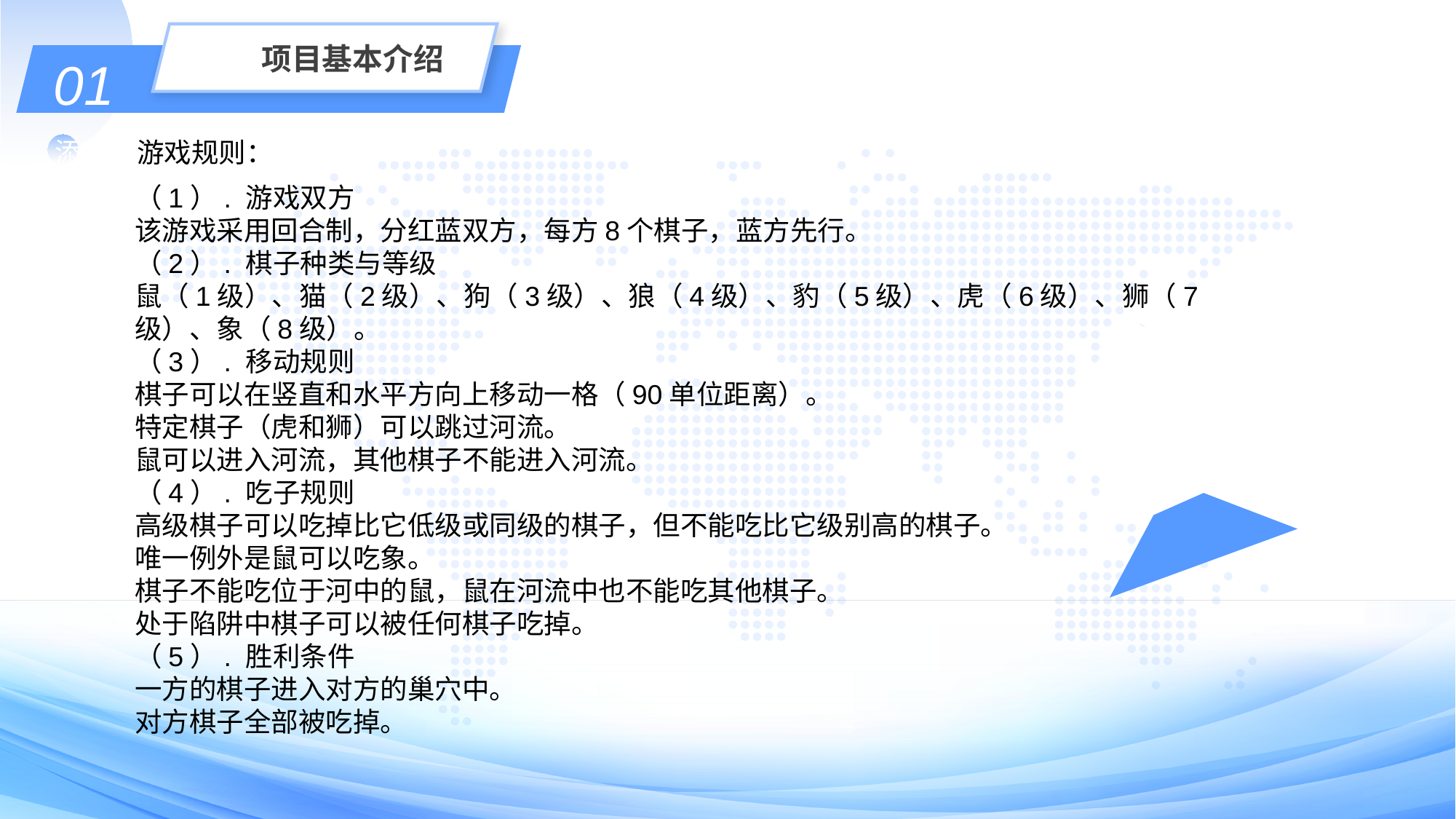

项目基本介绍
01

添加标游戏规则：
（1）. 游戏双方
该游戏采用回合制，分红蓝双方，每方8个棋子，蓝方先行。
（2）. 棋子种类与等级
鼠（1级）、猫（2级）、狗（3级）、狼（4级）、豹（5级）、虎（6级）、狮（7级）、象（8级）。
（3）. 移动规则
棋子可以在竖直和水平方向上移动一格（90单位距离）。
特定棋子（虎和狮）可以跳过河流。
鼠可以进入河流，其他棋子不能进入河流。
（4）. 吃子规则
高级棋子可以吃掉比它低级或同级的棋子，但不能吃比它级别高的棋子。
唯一例外是鼠可以吃象。
棋子不能吃位于河中的鼠，鼠在河流中也不能吃其他棋子。
处于陷阱中棋子可以被任何棋子吃掉。
（5）. 胜利条件
一方的棋子进入对方的巢穴中。
对方棋子全部被吃掉。